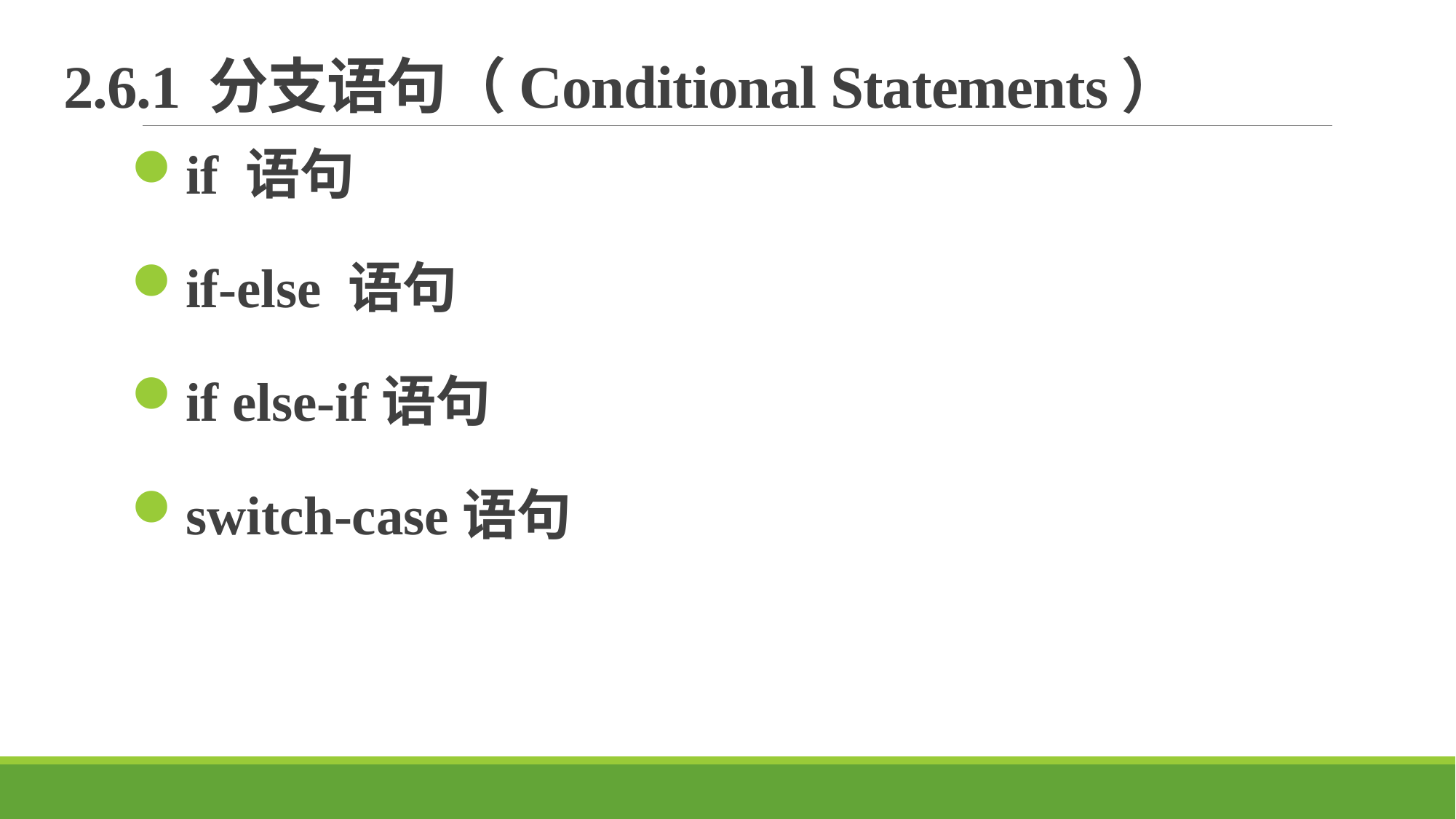

# 2.6.1 分支语句（Conditional Statements）
if 语句
if-else 语句
if else-if语句
switch-case语句